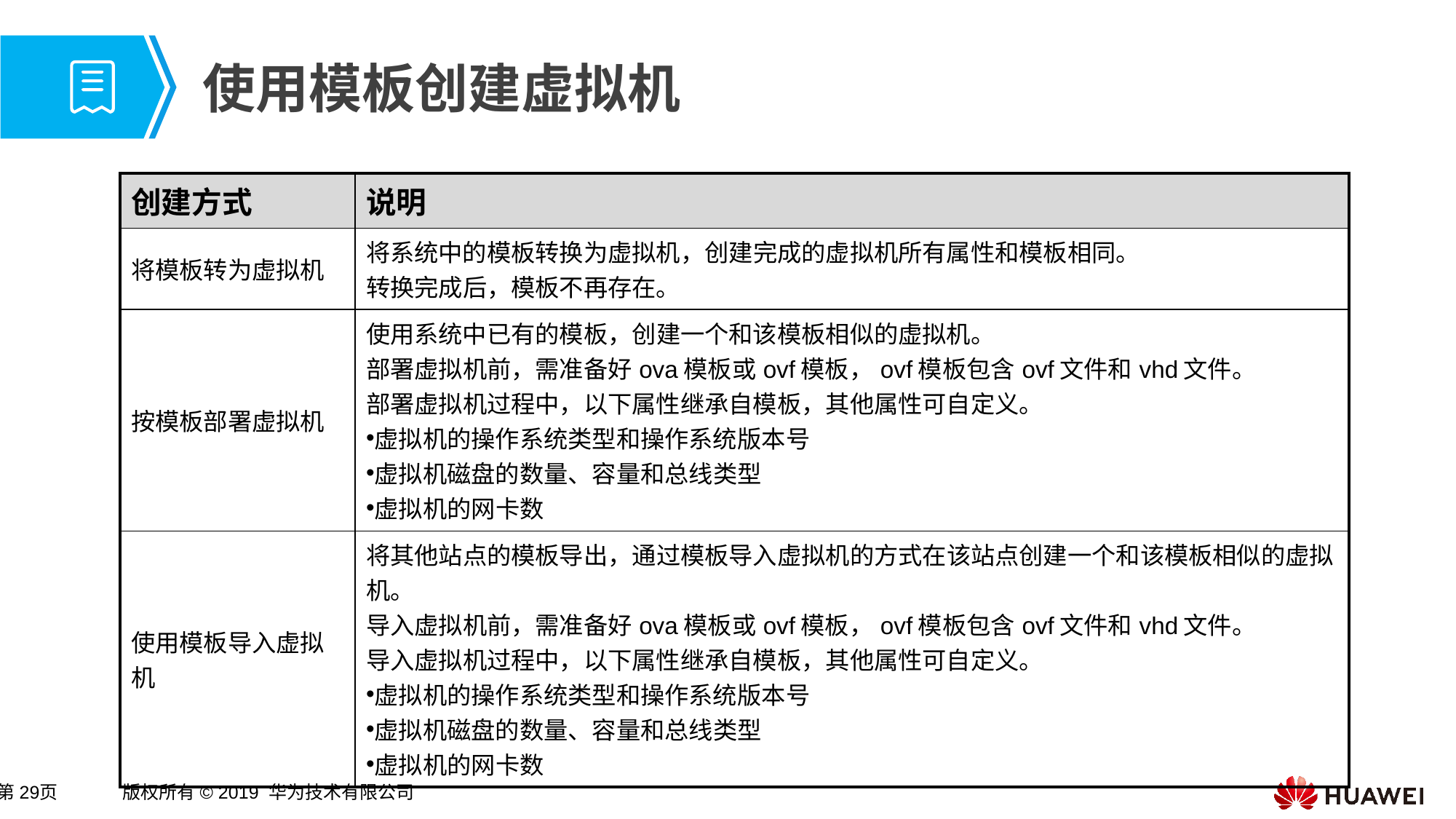

# 使用模板创建虚拟机
| 创建方式 | 说明 |
| --- | --- |
| 将模板转为虚拟机 | 将系统中的模板转换为虚拟机，创建完成的虚拟机所有属性和模板相同。 转换完成后，模板不再存在。 |
| 按模板部署虚拟机 | 使用系统中已有的模板，创建一个和该模板相似的虚拟机。 部署虚拟机前，需准备好ova模板或ovf模板，ovf模板包含ovf文件和vhd文件。 部署虚拟机过程中，以下属性继承自模板，其他属性可自定义。 虚拟机的操作系统类型和操作系统版本号 虚拟机磁盘的数量、容量和总线类型 虚拟机的网卡数 |
| 使用模板导入虚拟机 | 将其他站点的模板导出，通过模板导入虚拟机的方式在该站点创建一个和该模板相似的虚拟机。 导入虚拟机前，需准备好ova模板或ovf模板，ovf模板包含ovf文件和vhd文件。 导入虚拟机过程中，以下属性继承自模板，其他属性可自定义。 虚拟机的操作系统类型和操作系统版本号 虚拟机磁盘的数量、容量和总线类型 虚拟机的网卡数 |